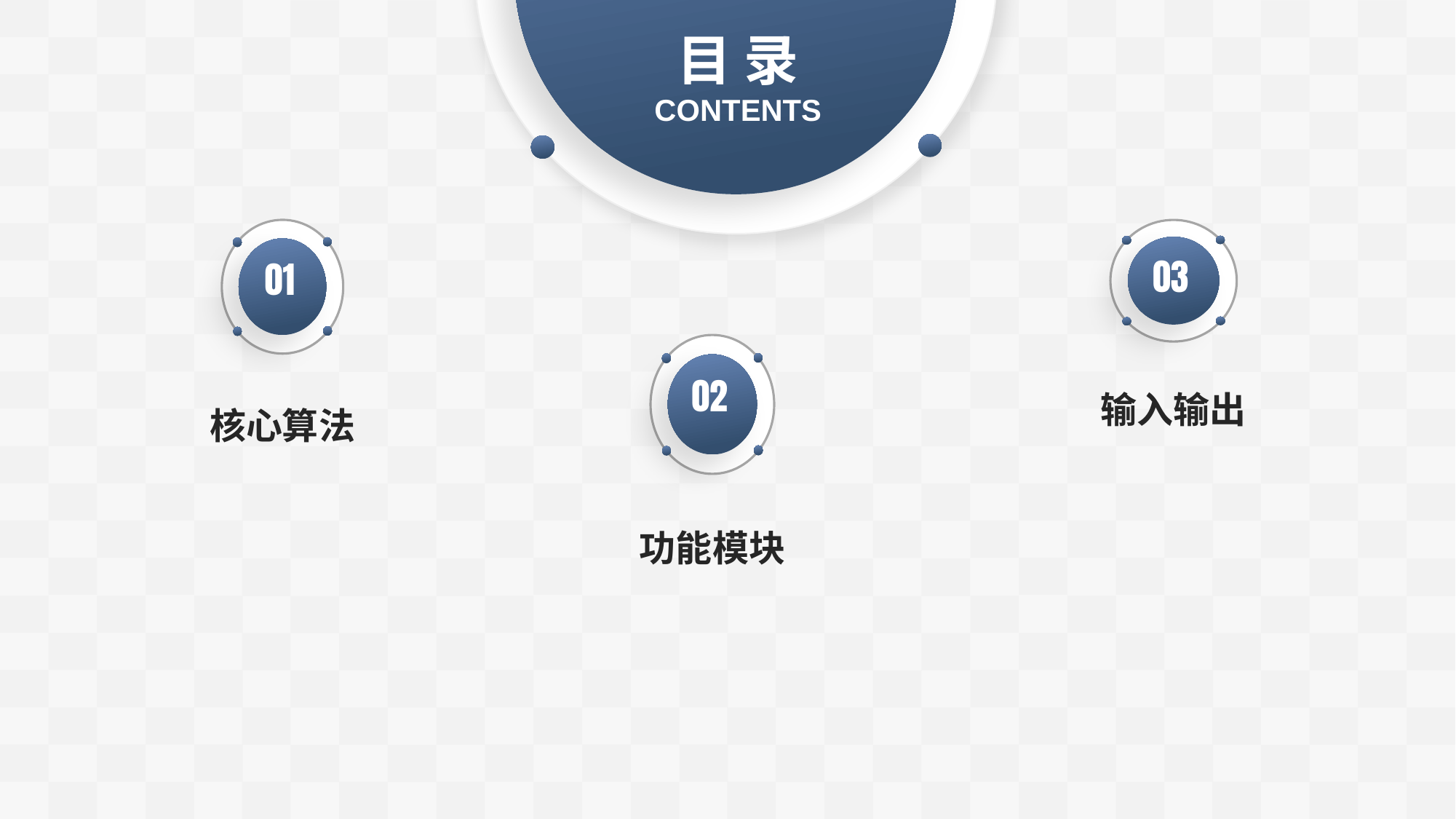

目 录
CONTENTS

01
核心算法

03
输入输出

02
功能模块